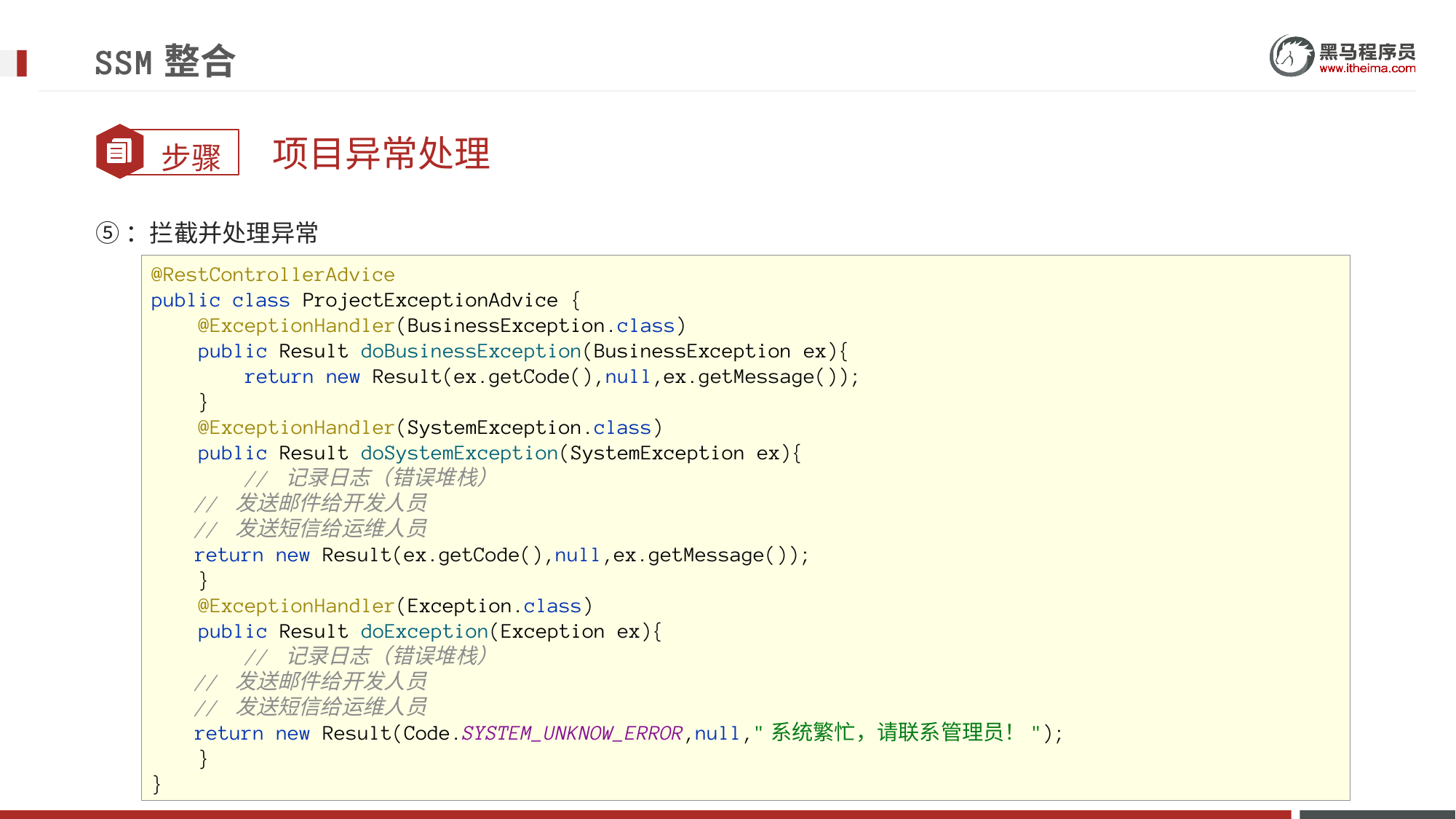

# SSM整合
项目异常处理
⑤：拦截并处理异常
@RestControllerAdvice
public class ProjectExceptionAdvice {
    @ExceptionHandler(BusinessException.class)
    public Result doBusinessException(BusinessException ex){
        return new Result(ex.getCode(),null,ex.getMessage());
    }
    @ExceptionHandler(SystemException.class)
    public Result doSystemException(SystemException ex){
        // 记录日志（错误堆栈）
        // 发送邮件给开发人员
        // 发送短信给运维人员
        return new Result(ex.getCode(),null,ex.getMessage());
    }
    @ExceptionHandler(Exception.class)
    public Result doException(Exception ex){
        // 记录日志（错误堆栈）
        // 发送邮件给开发人员
        // 发送短信给运维人员
        return new Result(Code.SYSTEM_UNKNOW_ERROR,null,"系统繁忙，请联系管理员！");
    }
}